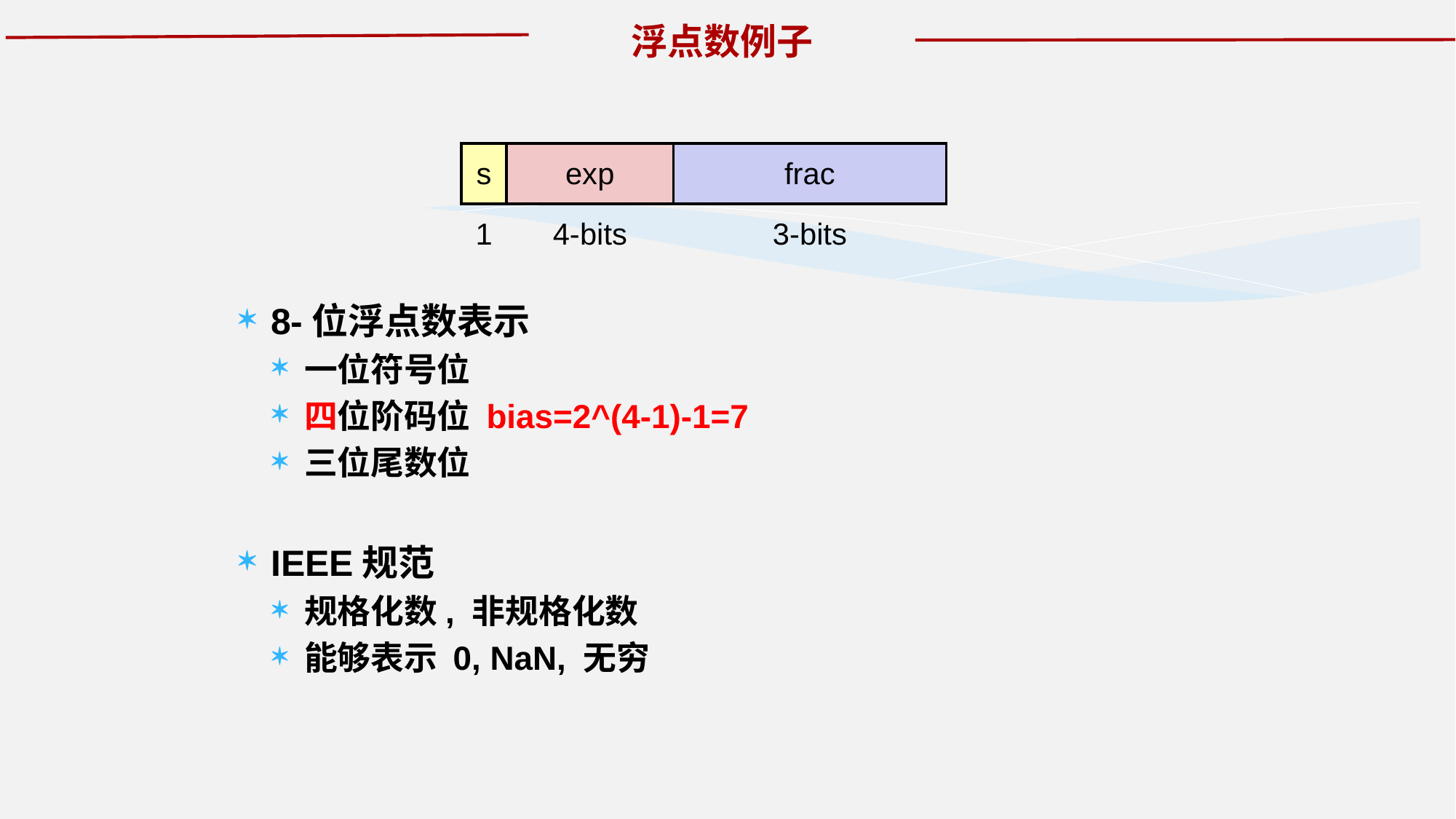

浮点数例子
| s | exp | frac |
| --- | --- | --- |
| 1 | 4-bits | 3-bits |
8-位浮点数表示
一位符号位
四位阶码位 bias=2^(4-1)-1=7
三位尾数位

IEEE规范
规格化数, 非规格化数
能够表示 0, NaN, 无穷